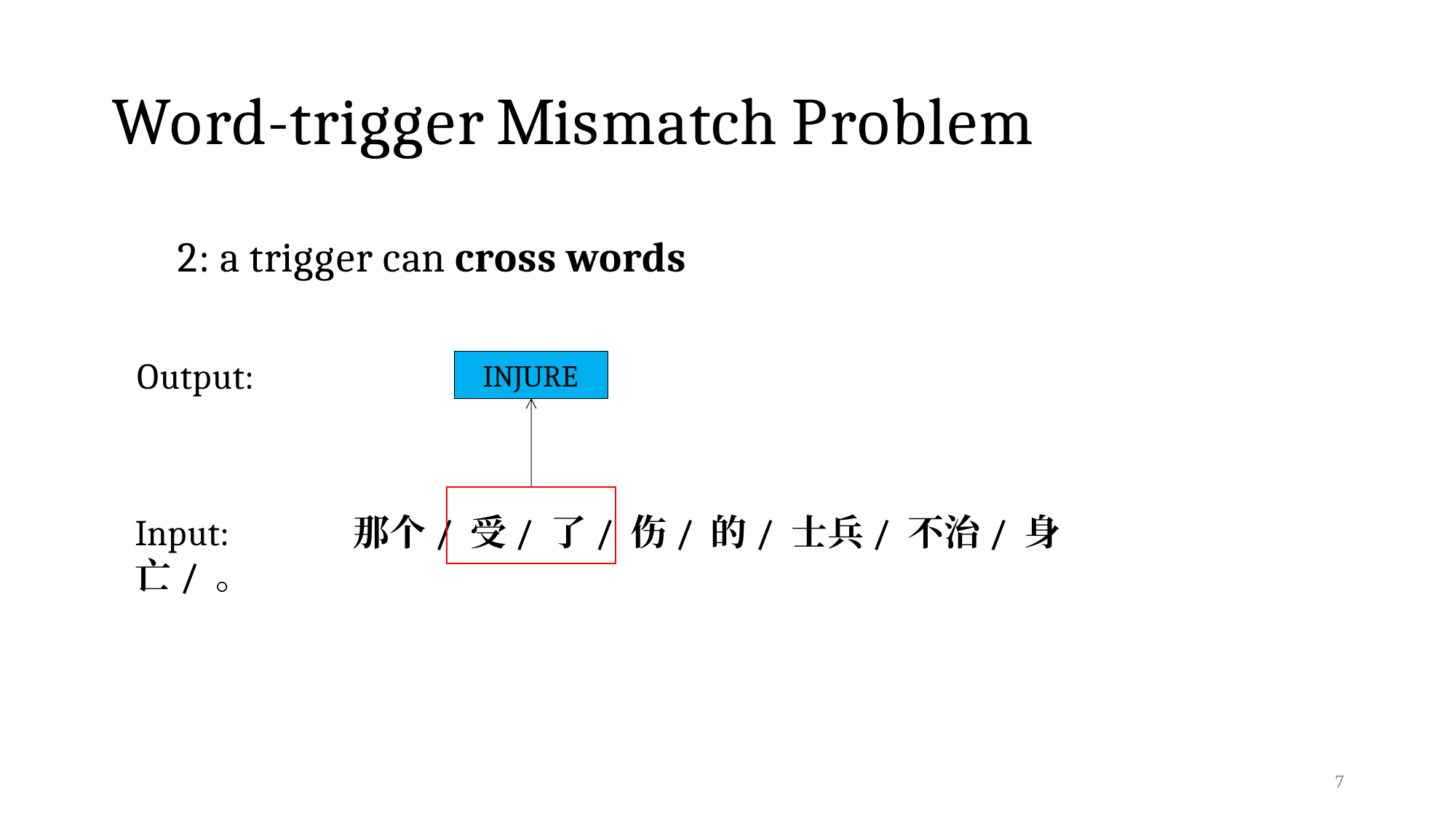

# Word-trigger Mismatch Problem
2: a trigger can cross words
Output:
INJURE

Input:		那个/ 受/ 了/ 伤/ 的/ 士兵/ 不治/ 身亡/ 。
7